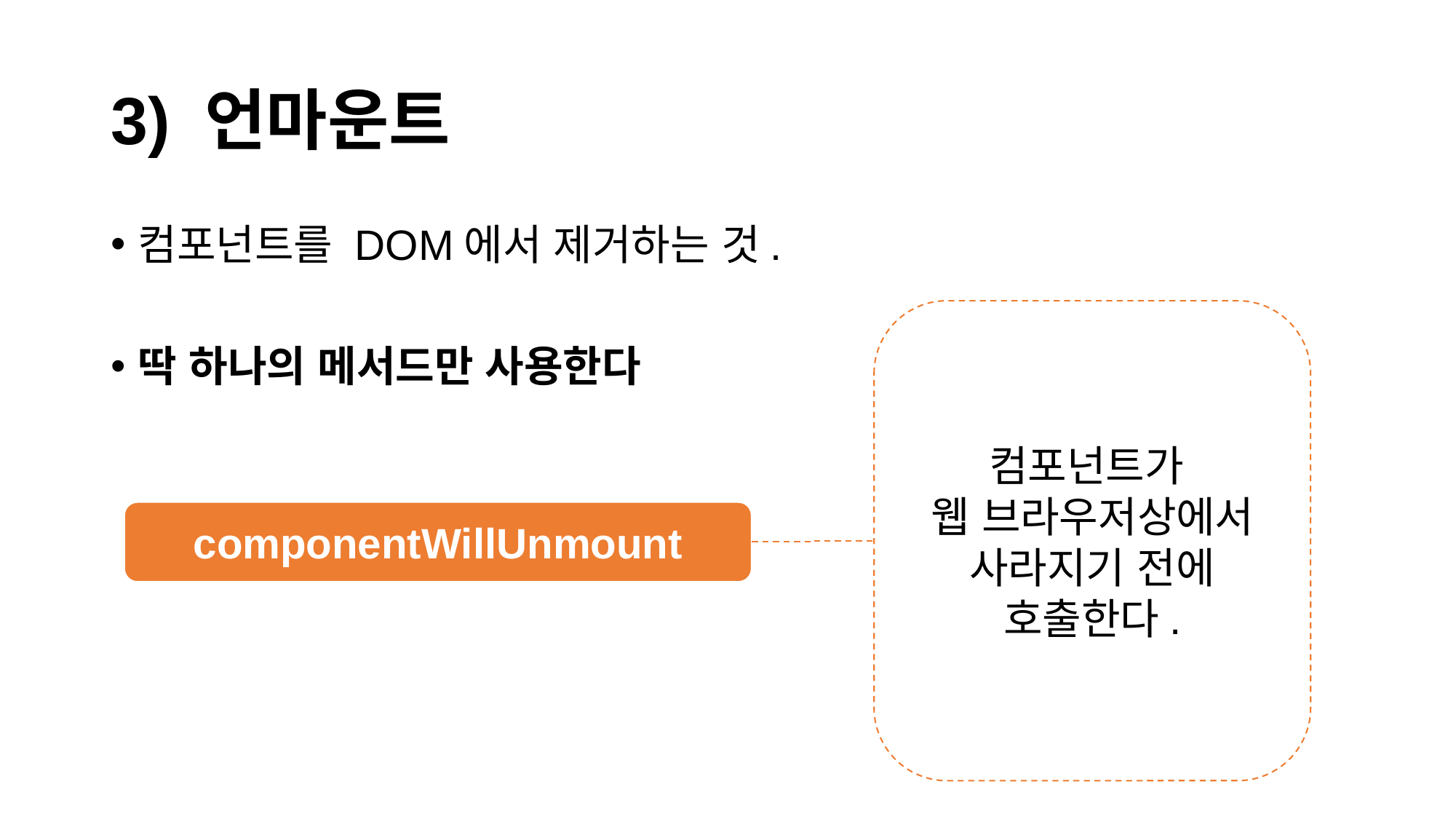

# 3) 언마운트
컴포넌트를 DOM에서 제거하는 것.

딱 하나의 메서드만 사용한다

컴포넌트가
웹 브라우저상에서 사라지기 전에
호출한다.
componentWillUnmount